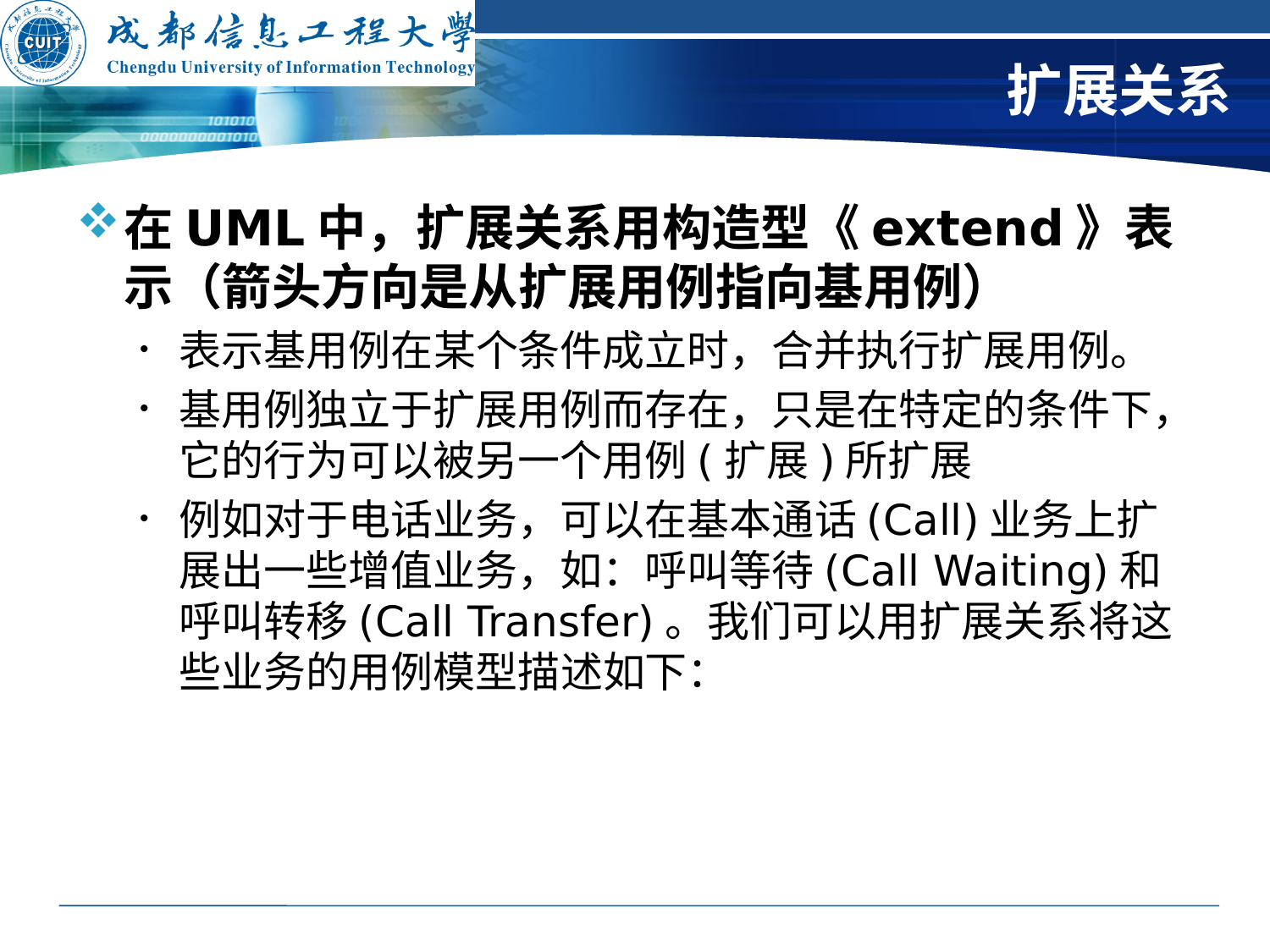

# 扩展关系
在UML中，扩展关系用构造型《extend》表示（箭头方向是从扩展用例指向基用例）
表示基用例在某个条件成立时，合并执行扩展用例。
基用例独立于扩展用例而存在，只是在特定的条件下，它的行为可以被另一个用例(扩展)所扩展
例如对于电话业务，可以在基本通话(Call)业务上扩展出一些增值业务，如：呼叫等待(Call Waiting)和呼叫转移(Call Transfer)。我们可以用扩展关系将这些业务的用例模型描述如下：